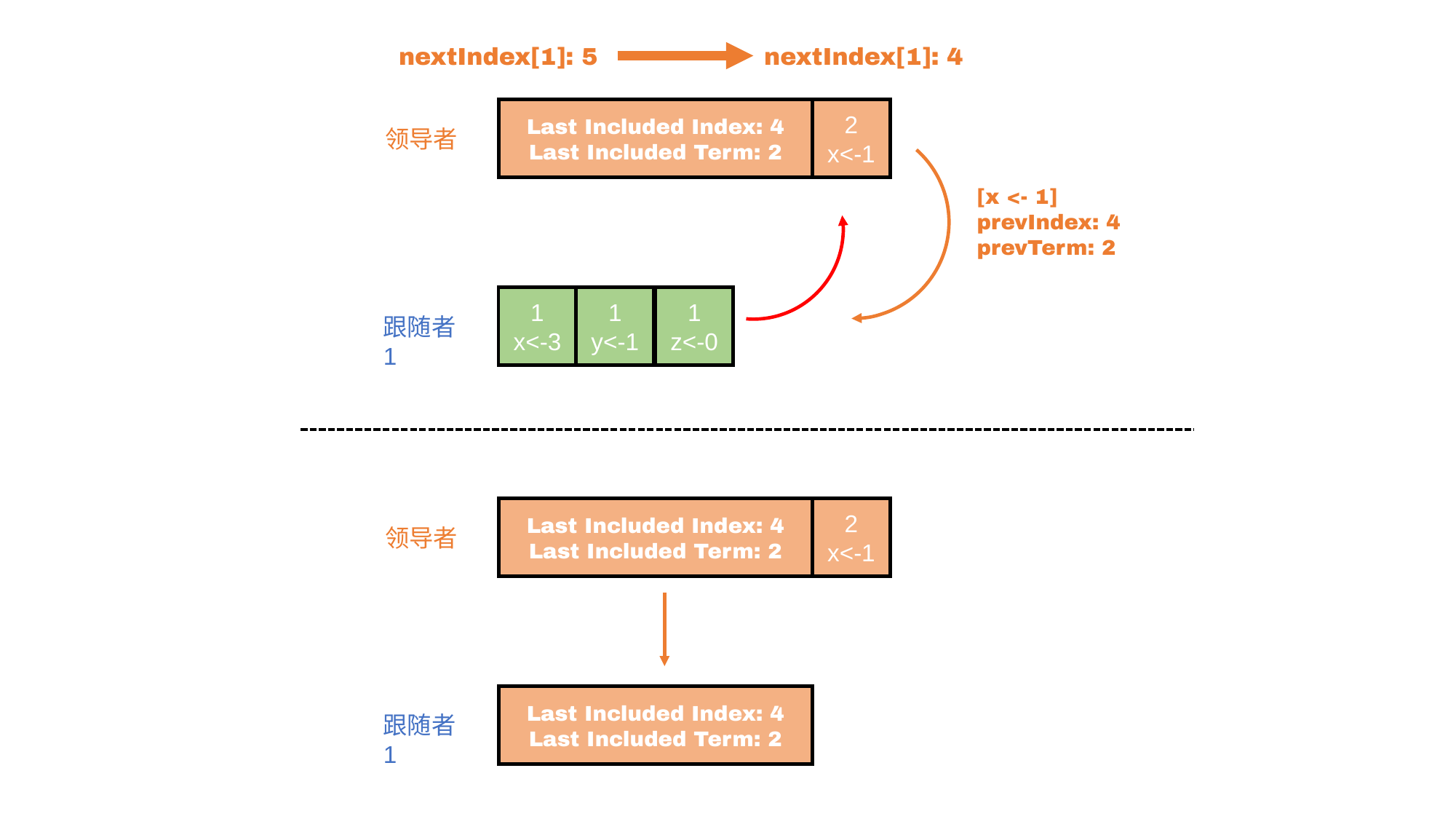

nextIndex[1]: 5
nextIndex[1]: 4
Last Included Index: 4
Last Included Term: 2
2
x<-1
领导者

[x <- 1]
prevIndex: 4
prevTerm: 2
1
z<-0
1
x<-3
1
y<-1
跟随者1
Last Included Index: 4
Last Included Term: 2
2
x<-1
领导者
Last Included Index: 4
Last Included Term: 2
跟随者1